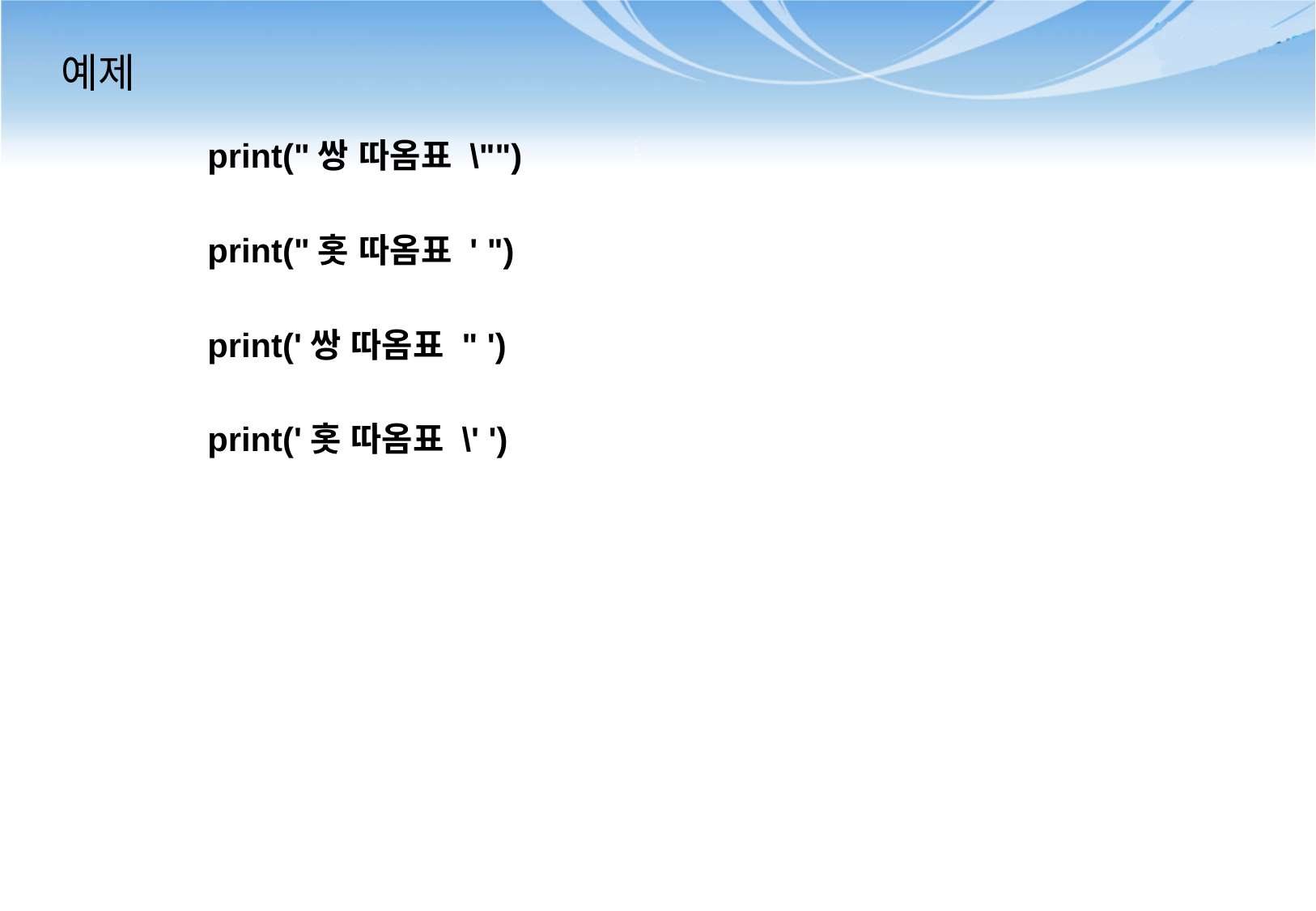

# 예제
print("쌍 따옴표 \"")

print("홋 따옴표 ' ")

print('쌍 따옴표 " ')

print('홋 따옴표 \' ')